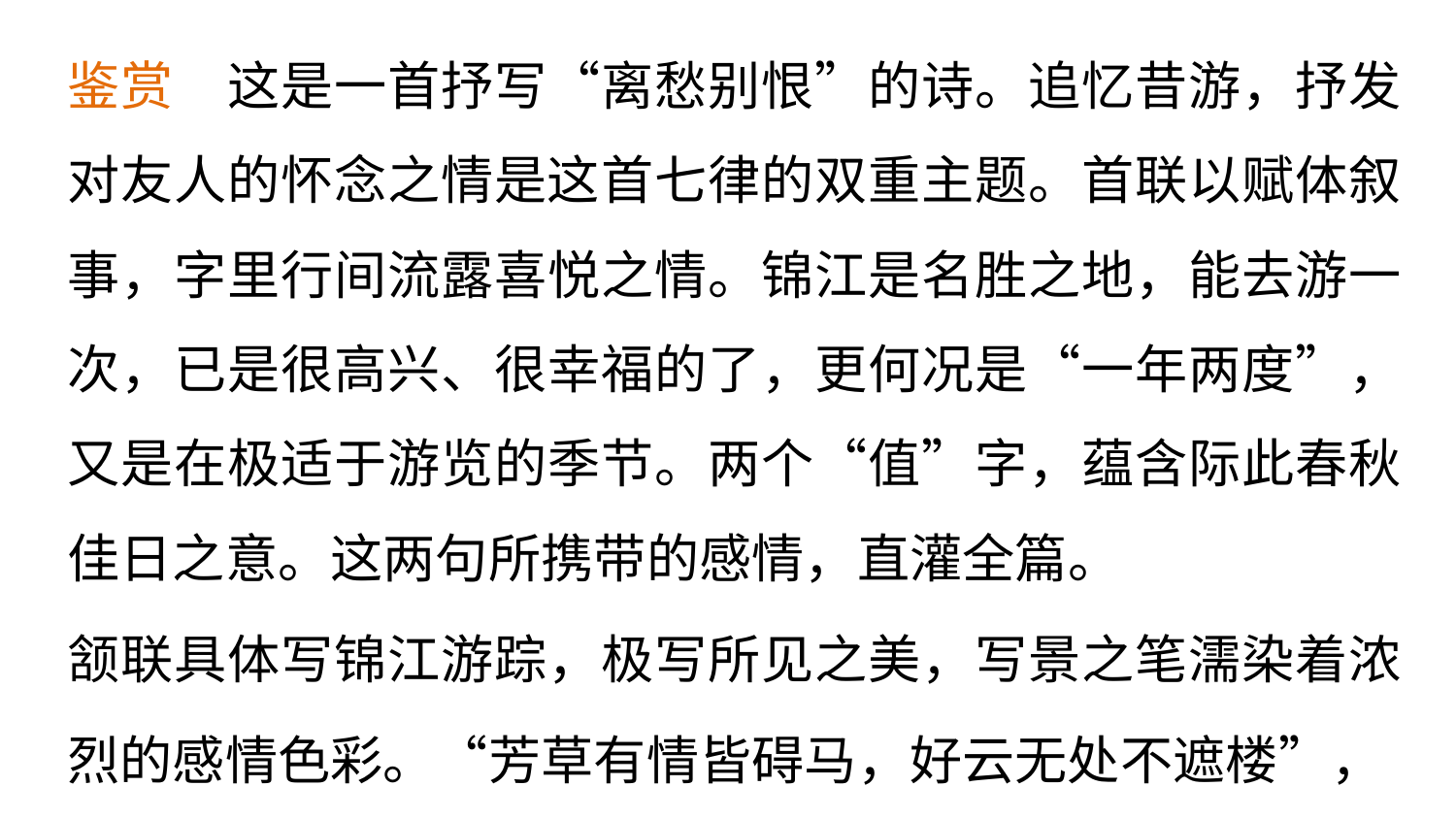

鉴赏　这是一首抒写“离愁别恨”的诗。追忆昔游，抒发对友人的怀念之情是这首七律的双重主题。首联以赋体叙事，字里行间流露喜悦之情。锦江是名胜之地，能去游一次，已是很高兴、很幸福的了，更何况是“一年两度”，又是在极适于游览的季节。两个“值”字，蕴含际此春秋佳日之意。这两句所携带的感情，直灌全篇。
颔联具体写锦江游踪，极写所见之美，写景之笔濡染着浓烈的感情色彩。“芳草有情皆碍马，好云无处不遮楼”，